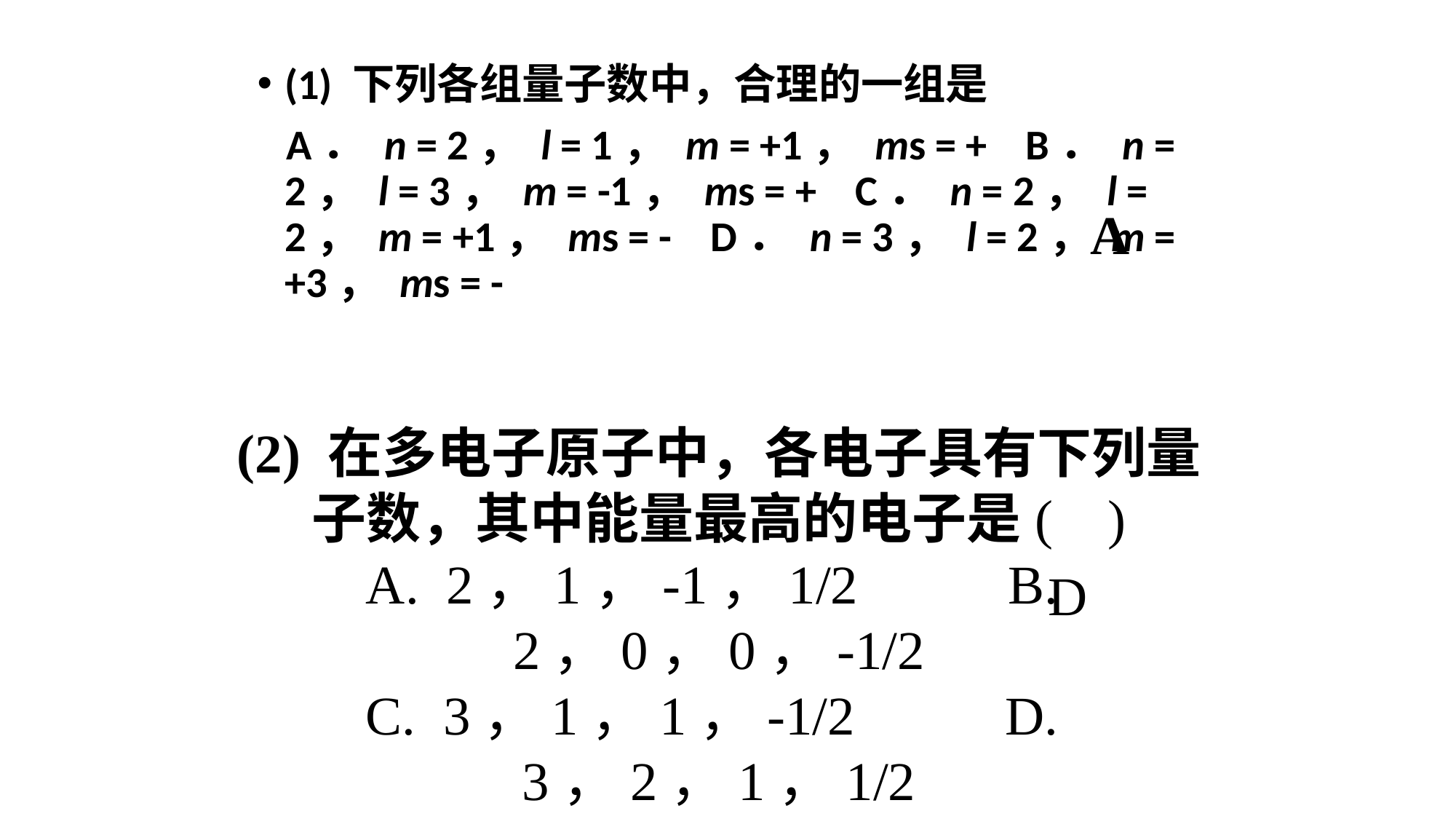

(1) 下列各组量子数中，合理的一组是
   A． n = 2， l = 1， m = +1， ms = +    B． n = 2， l = 3， m = -1， ms = +    C． n = 2， l = 2， m = +1， ms = -    D． n = 3， l = 2， m = +3， ms = -
A
(2) 在多电子原子中，各电子具有下列量子数，其中能量最高的电子是(    )
A.  2，1，-1，1/2           B.  2，0，0，-1/2
C.  3，1，1，-1/2           D.  3，2，1，1/2
D